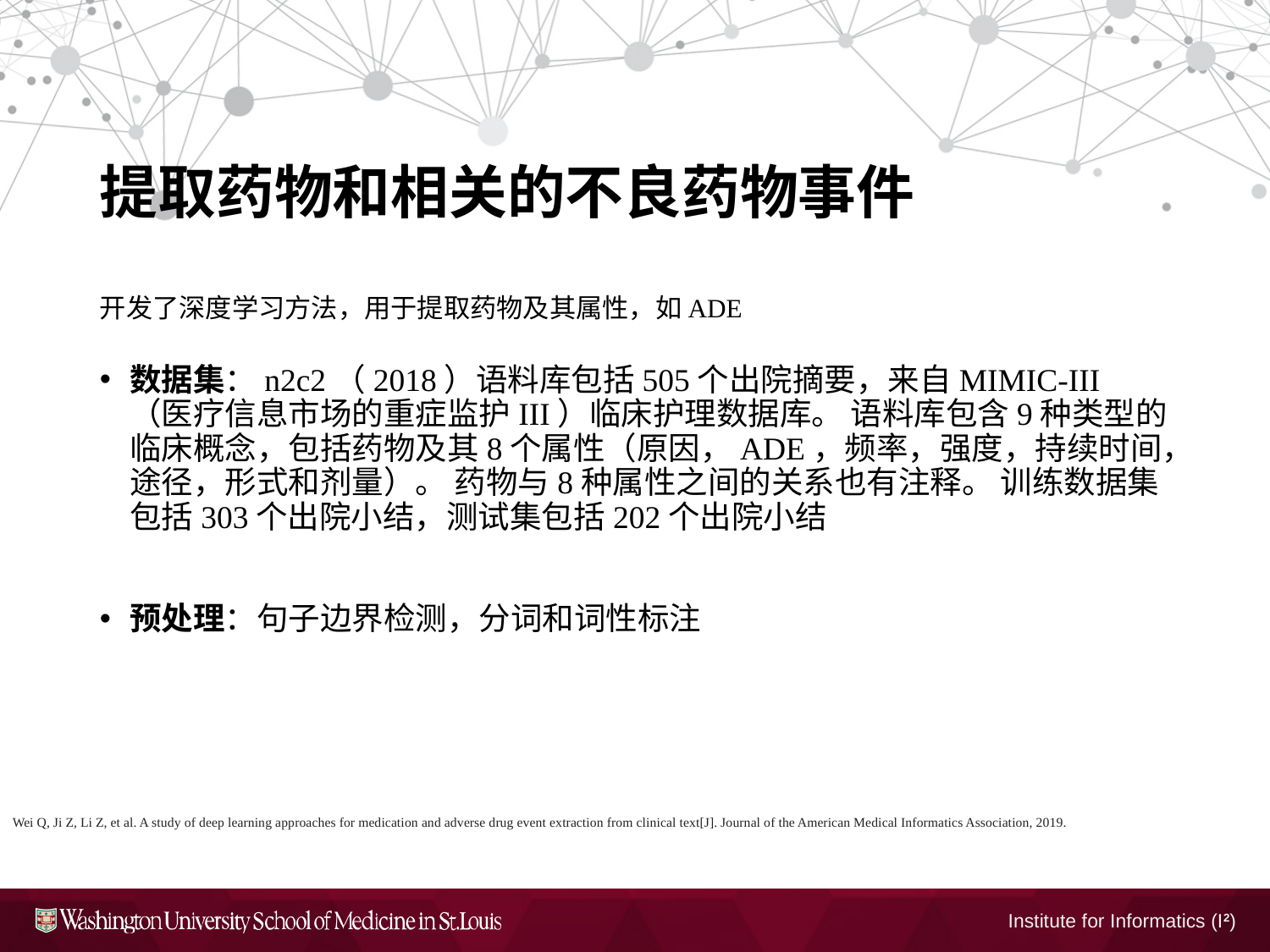

提取药物和相关的不良药物事件
开发了深度学习方法，用于提取药物及其属性，如ADE
数据集：n2c2（2018）语料库包括505个出院摘要，来自MIMIC-III（医疗信息市场的重症监护III）临床护理数据库。 语料库包含9种类型的临床概念，包括药物及其8个属性（原因，ADE，频率，强度，持续时间，途径，形式和剂量）。 药物与8种属性之间的关系也有注释。 训练数据集包括303个出院小结，测试集包括202个出院小结

预处理：句子边界检测，分词和词性标注

Wei Q, Ji Z, Li Z, et al. A study of deep learning approaches for medication and adverse drug event extraction from clinical text[J]. Journal of the American Medical Informatics Association, 2019.